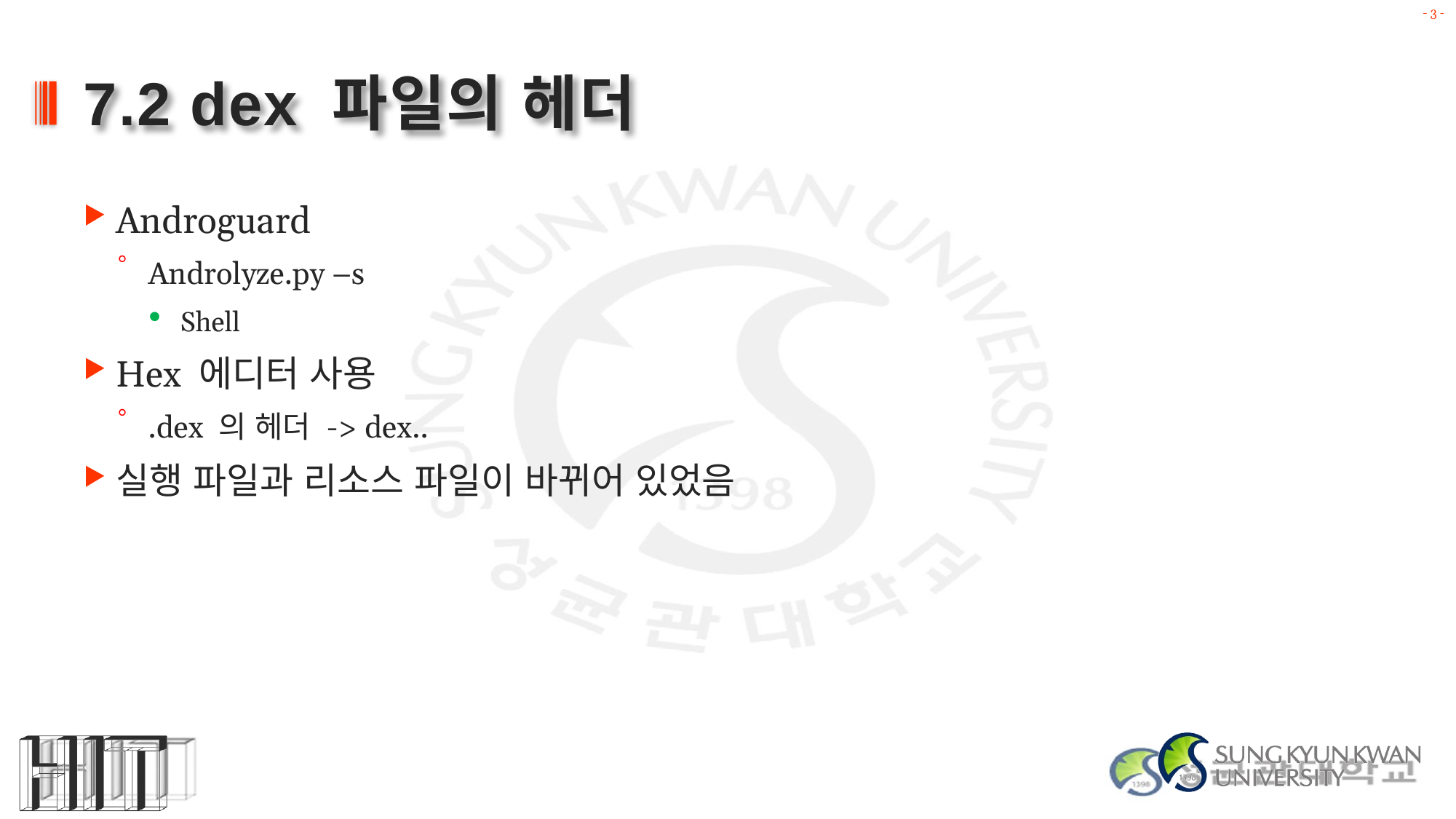

# 7.2 dex 파일의 헤더
Androguard
Androlyze.py –s
Shell
Hex 에디터 사용
.dex 의 헤더 -> dex..
실행 파일과 리소스 파일이 바뀌어 있었음